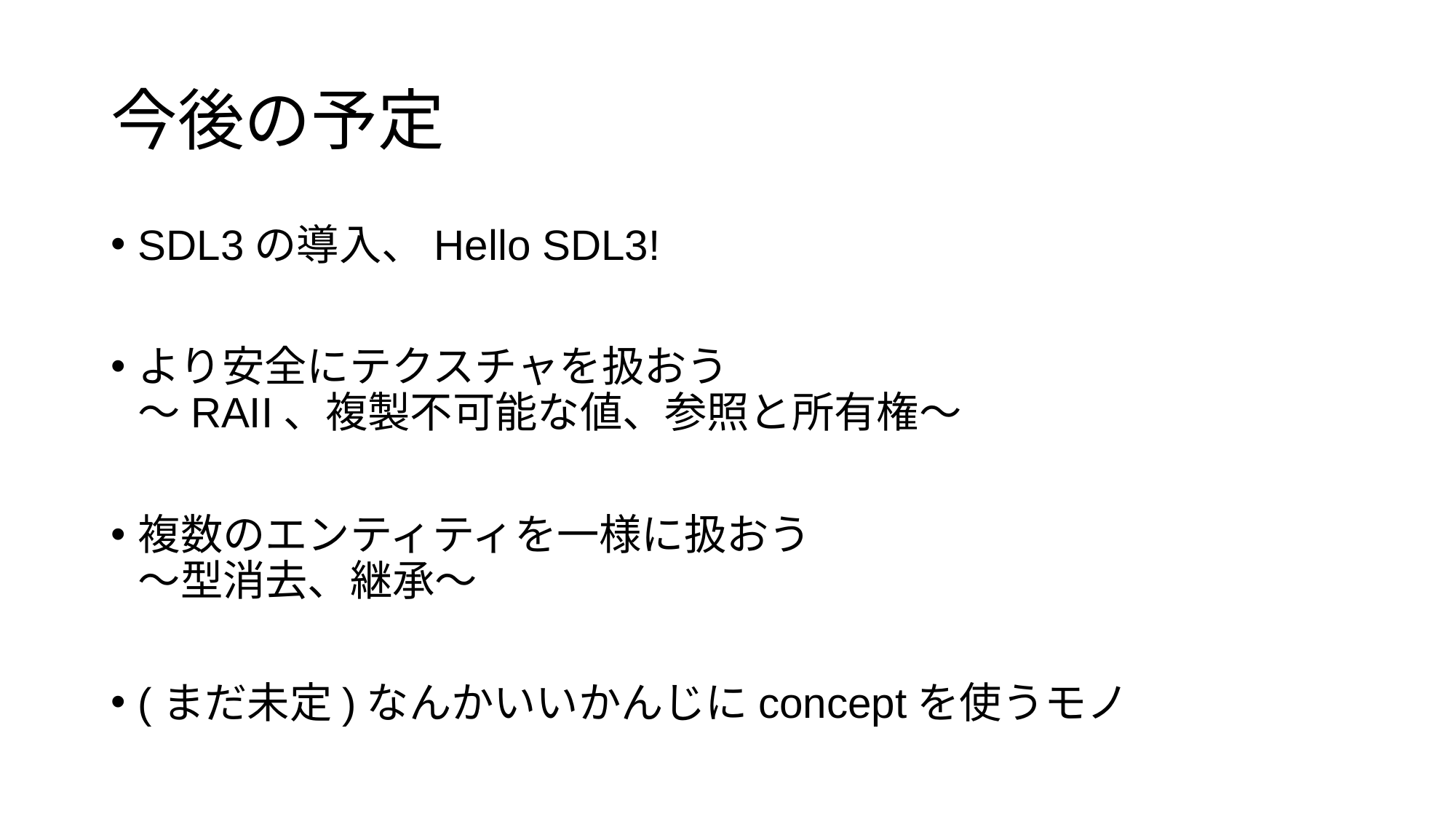

# 今後の予定
SDL3の導入、Hello SDL3!

より安全にテクスチャを扱おう
～RAII、複製不可能な値、参照と所有権～

複数のエンティティを一様に扱おう
～型消去、継承～

(まだ未定)なんかいいかんじにconceptを使うモノ